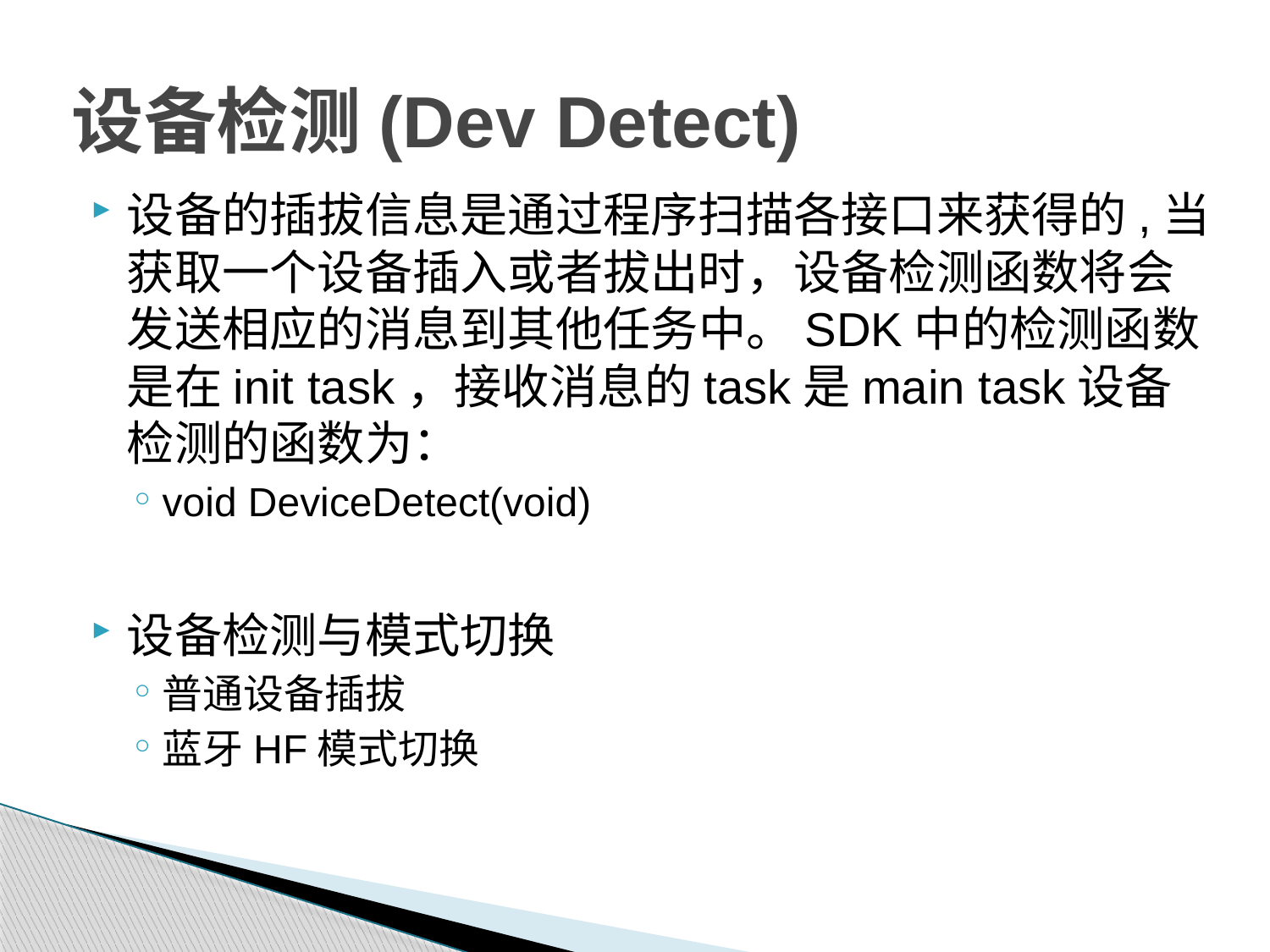

# 设备检测(Dev Detect)
设备的插拔信息是通过程序扫描各接口来获得的,当获取一个设备插入或者拔出时，设备检测函数将会发送相应的消息到其他任务中。SDK中的检测函数是在init task，接收消息的task是main task设备检测的函数为：
void DeviceDetect(void)

设备检测与模式切换
普通设备插拔
蓝牙HF模式切换